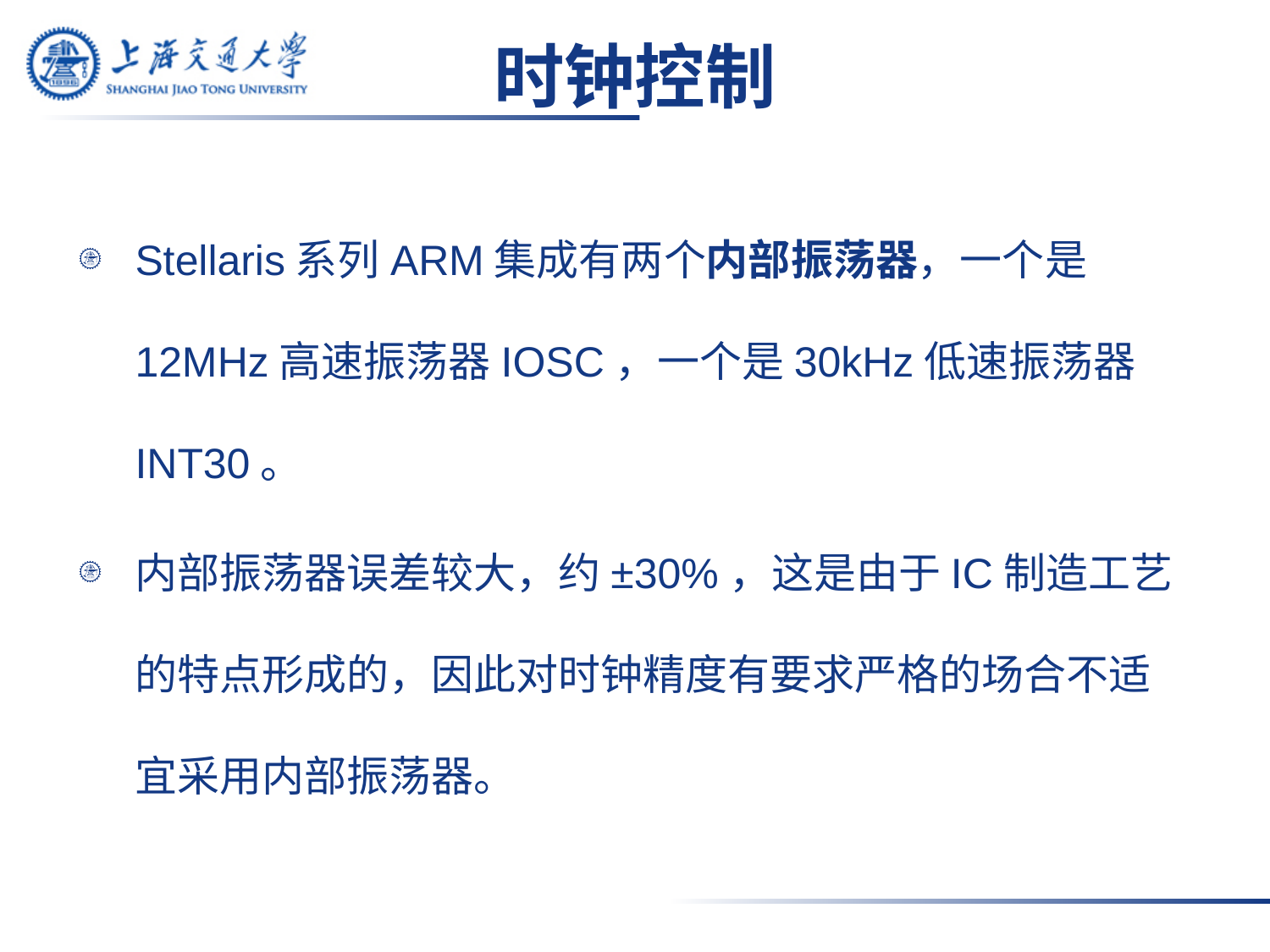

# 时钟控制
Stellaris系列ARM集成有两个内部振荡器，一个是12MHz高速振荡器IOSC，一个是30kHz低速振荡器INT30。
内部振荡器误差较大，约±30%，这是由于IC制造工艺的特点形成的，因此对时钟精度有要求严格的场合不适宜采用内部振荡器。